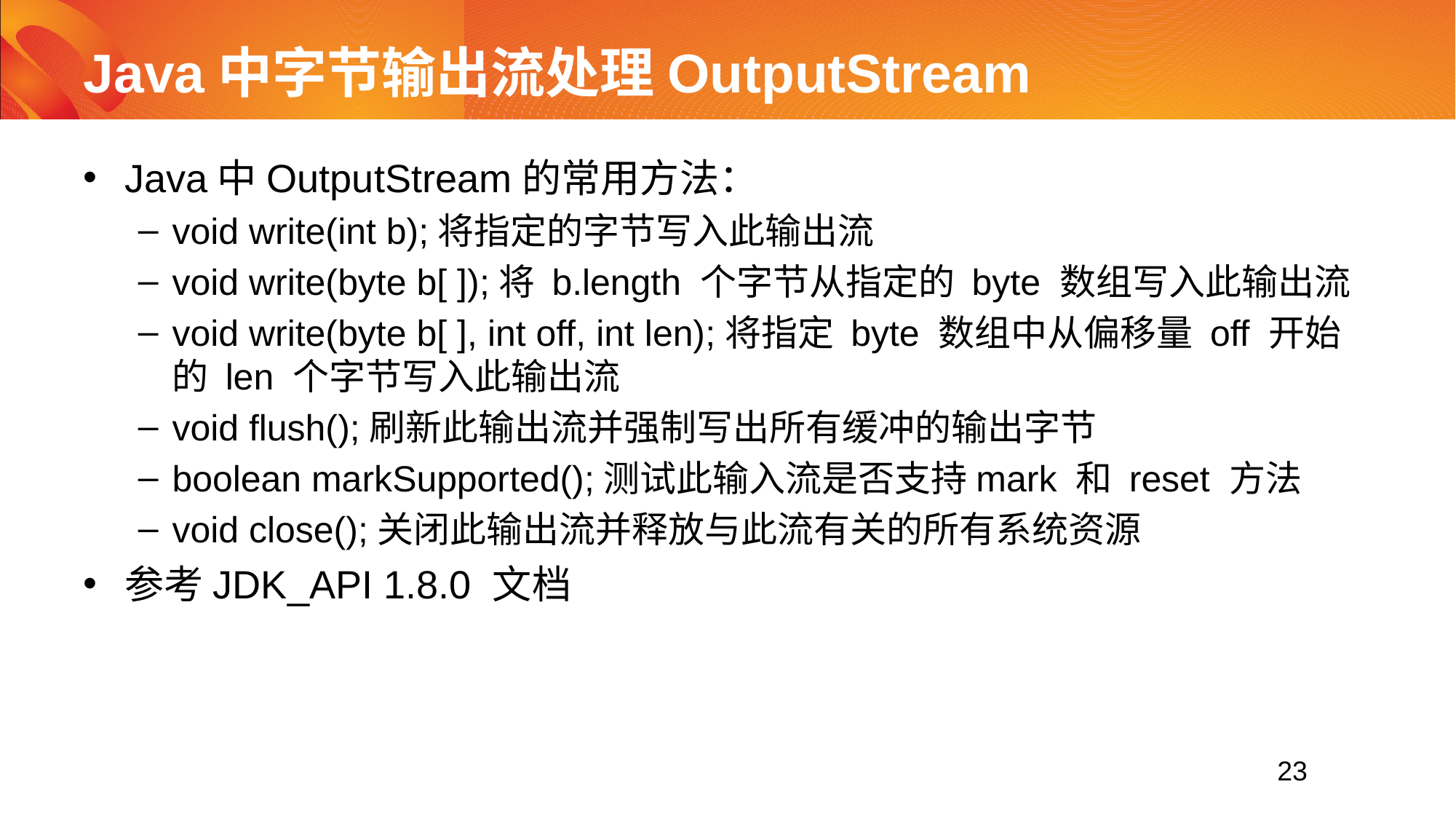

# Java中字节输出流处理OutputStream
Java中OutputStream的常用方法：
void write(int b);将指定的字节写入此输出流
void write(byte b[ ]);将 b.length 个字节从指定的 byte 数组写入此输出流
void write(byte b[ ], int off, int len);将指定 byte 数组中从偏移量 off 开始的 len 个字节写入此输出流
void flush();刷新此输出流并强制写出所有缓冲的输出字节
boolean markSupported();测试此输入流是否支持mark 和 reset 方法
void close();关闭此输出流并释放与此流有关的所有系统资源
参考JDK_API 1.8.0 文档